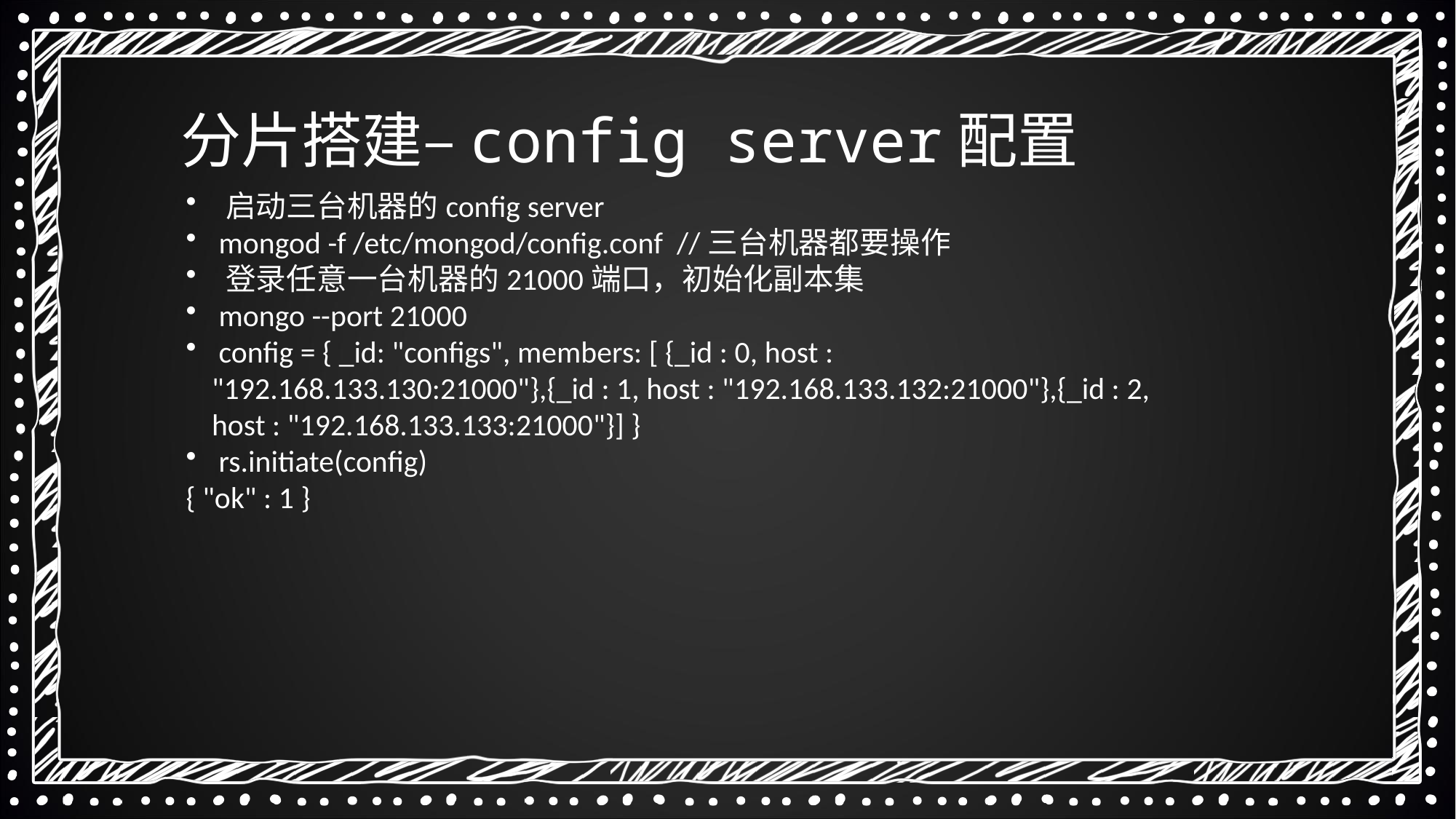

分片搭建–config server配置
 启动三台机器的config server
 mongod -f /etc/mongod/config.conf  //三台机器都要操作
 登录任意一台机器的21000端口，初始化副本集
 mongo --port 21000
 config = { _id: "configs", members: [ {_id : 0, host : "192.168.133.130:21000"},{_id : 1, host : "192.168.133.132:21000"},{_id : 2, host : "192.168.133.133:21000"}] }
 rs.initiate(config)
{ "ok" : 1 }